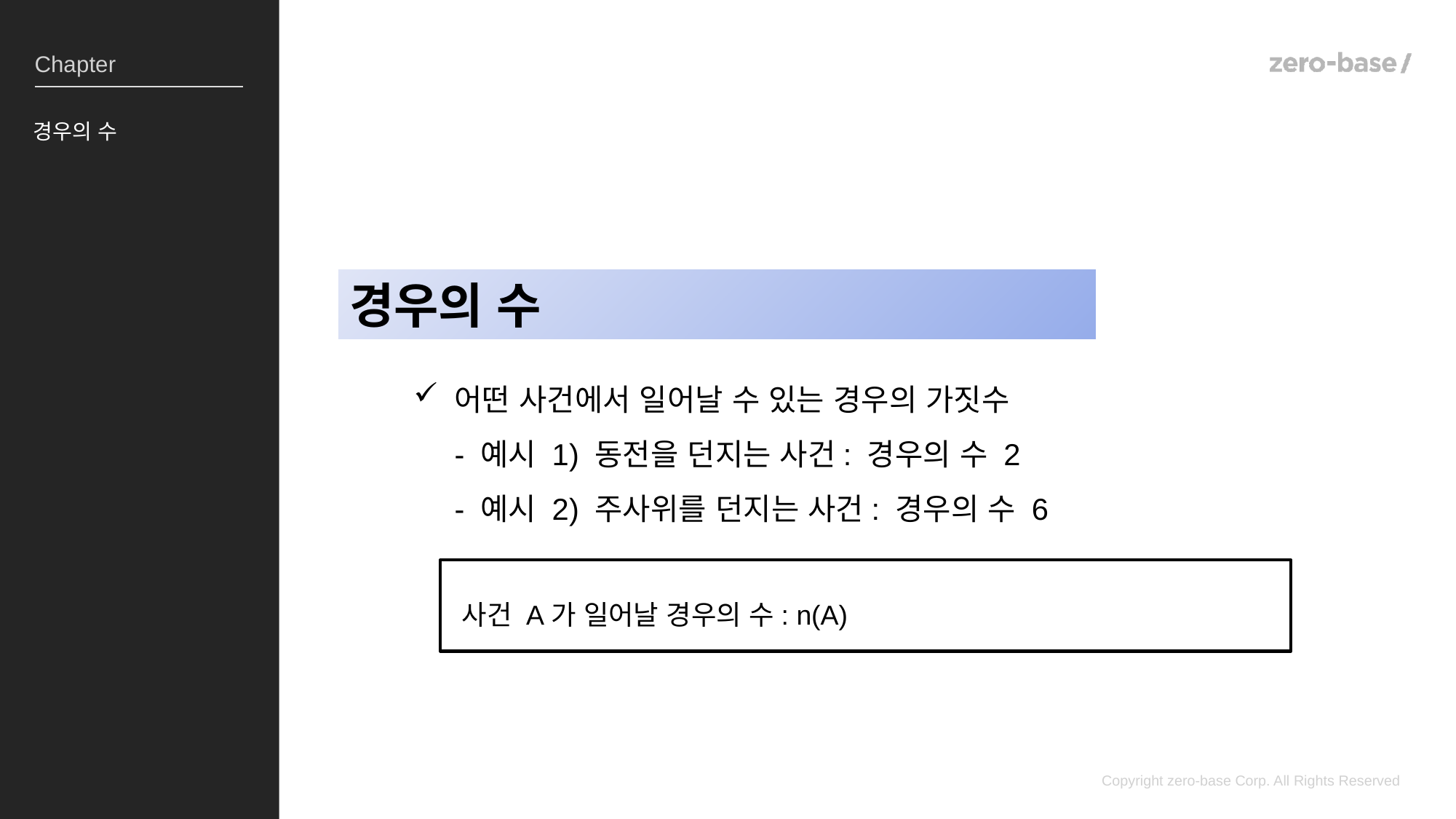

경우의 수
경우의 수
어떤 사건에서 일어날 수 있는 경우의 가짓수
- 예시 1) 동전을 던지는 사건: 경우의 수 2
- 예시 2) 주사위를 던지는 사건: 경우의 수 6
사건 A가 일어날 경우의 수: n(A)